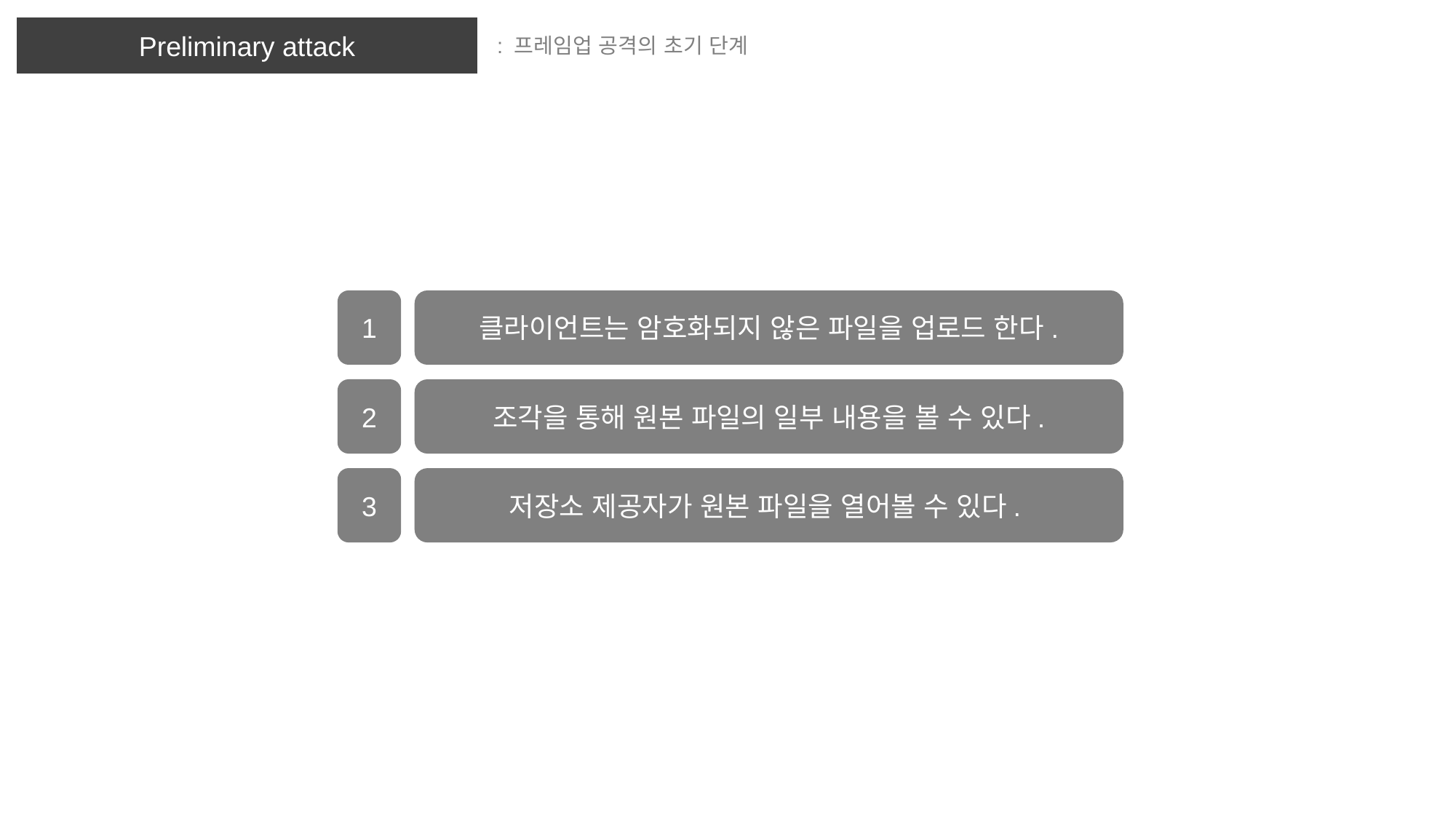

Preliminary attack
: 프레임업 공격의 초기 단계
1
클라이언트는 암호화되지 않은 파일을 업로드 한다.
2
조각을 통해 원본 파일의 일부 내용을 볼 수 있다.
3
저장소 제공자가 원본 파일을 열어볼 수 있다.